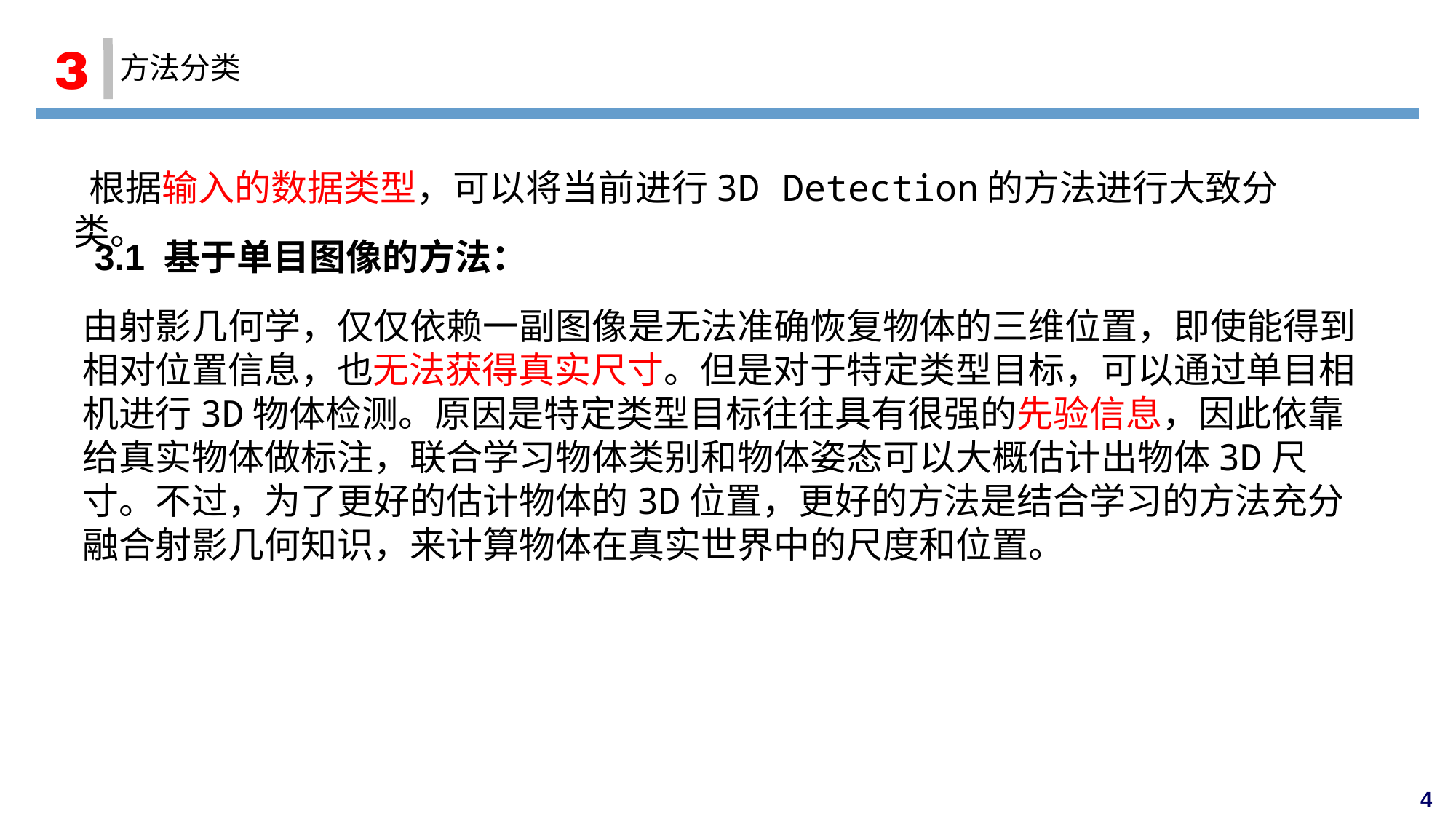

3

方法分类
 根据输入的数据类型，可以将当前进行3D Detection的方法进行大致分类。
 3.1 基于单目图像的方法：
由射影几何学，仅仅依赖一副图像是无法准确恢复物体的三维位置，即使能得到相对位置信息，也无法获得真实尺寸。但是对于特定类型目标，可以通过单目相机进行3D物体检测。原因是特定类型目标往往具有很强的先验信息，因此依靠给真实物体做标注，联合学习物体类别和物体姿态可以大概估计出物体3D尺寸。不过，为了更好的估计物体的3D位置，更好的方法是结合学习的方法充分融合射影几何知识，来计算物体在真实世界中的尺度和位置。
4